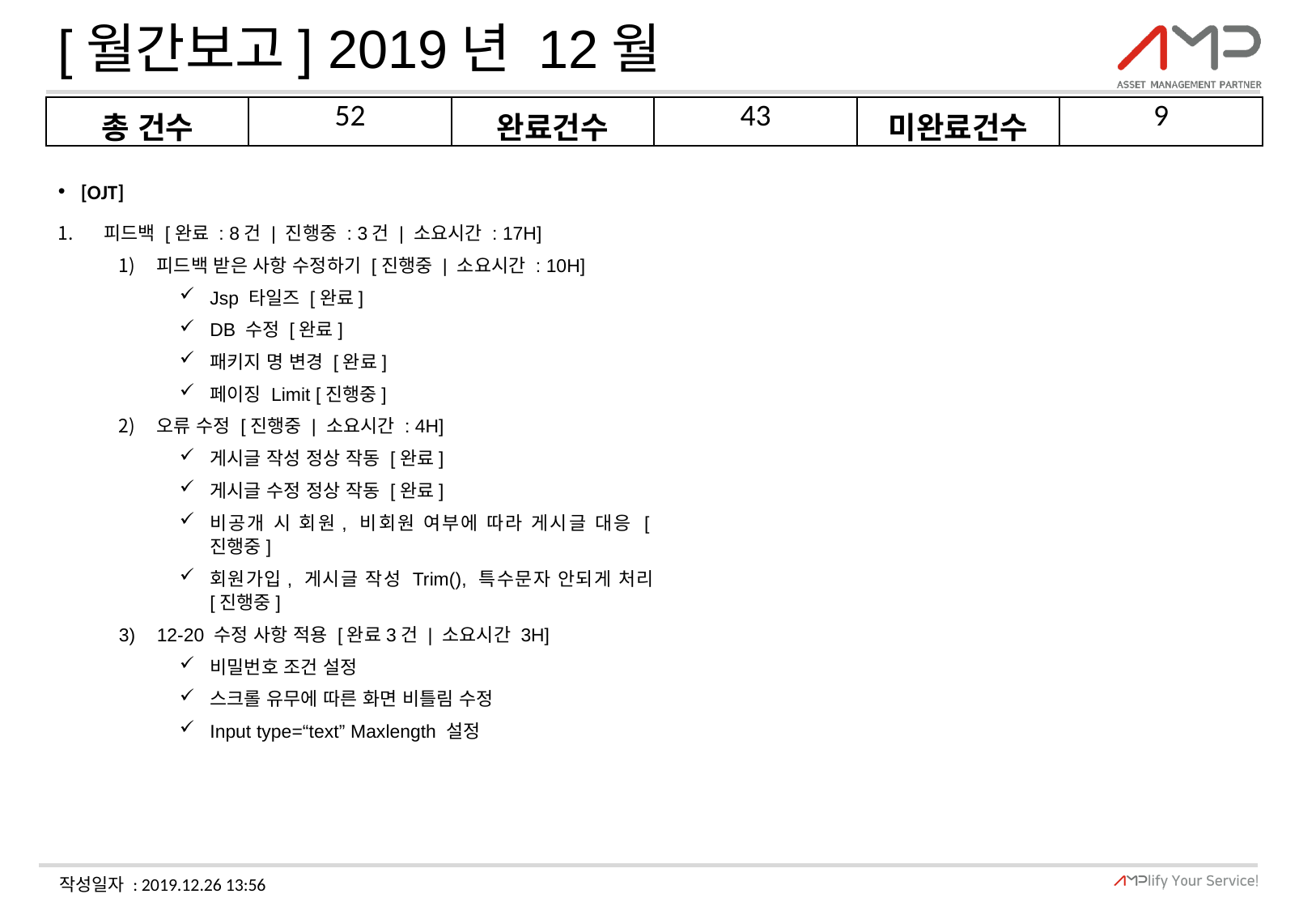

# [월간보고] 2019년 12월
| 총 건수 | 52 | 완료건수 | 43 | 미완료건수 | 9 |
| --- | --- | --- | --- | --- | --- |
[OJT]
피드백 [완료 : 8건 | 진행중 : 3건 | 소요시간 : 17H]
피드백 받은 사항 수정하기 [진행중 | 소요시간 : 10H]
Jsp 타일즈 [완료]
DB 수정 [완료]
패키지 명 변경 [완료]
페이징 Limit [진행중]
오류 수정 [진행중 | 소요시간 : 4H]
게시글 작성 정상 작동 [완료]
게시글 수정 정상 작동 [완료]
비공개 시 회원, 비회원 여부에 따라 게시글 대응 [진행중]
회원가입, 게시글 작성 Trim(), 특수문자 안되게 처리 [진행중]
12-20 수정 사항 적용 [완료3건 | 소요시간 3H]
비밀번호 조건 설정
스크롤 유무에 따른 화면 비틀림 수정
Input type=“text” Maxlength 설정

작성일자 : 2019.12.26 13:56